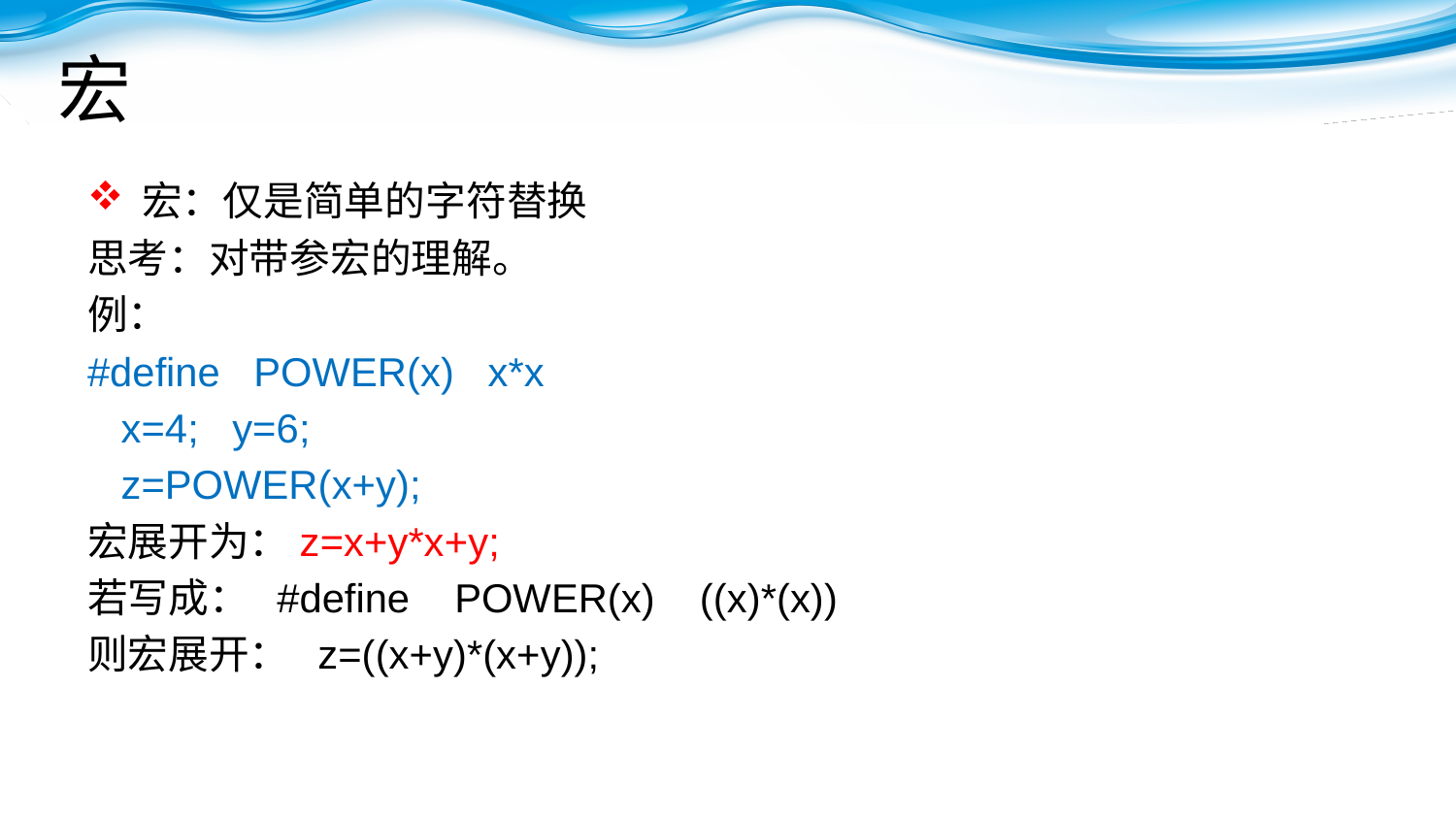

# 宏
宏：仅是简单的字符替换
思考：对带参宏的理解。
例：
#define   POWER(x)   x*x
   x=4;   y=6;
   z=POWER(x+y);
宏展开为：z=x+y*x+y;
若写成：  #define    POWER(x)    ((x)*(x))
则宏展开：  z=((x+y)*(x+y));